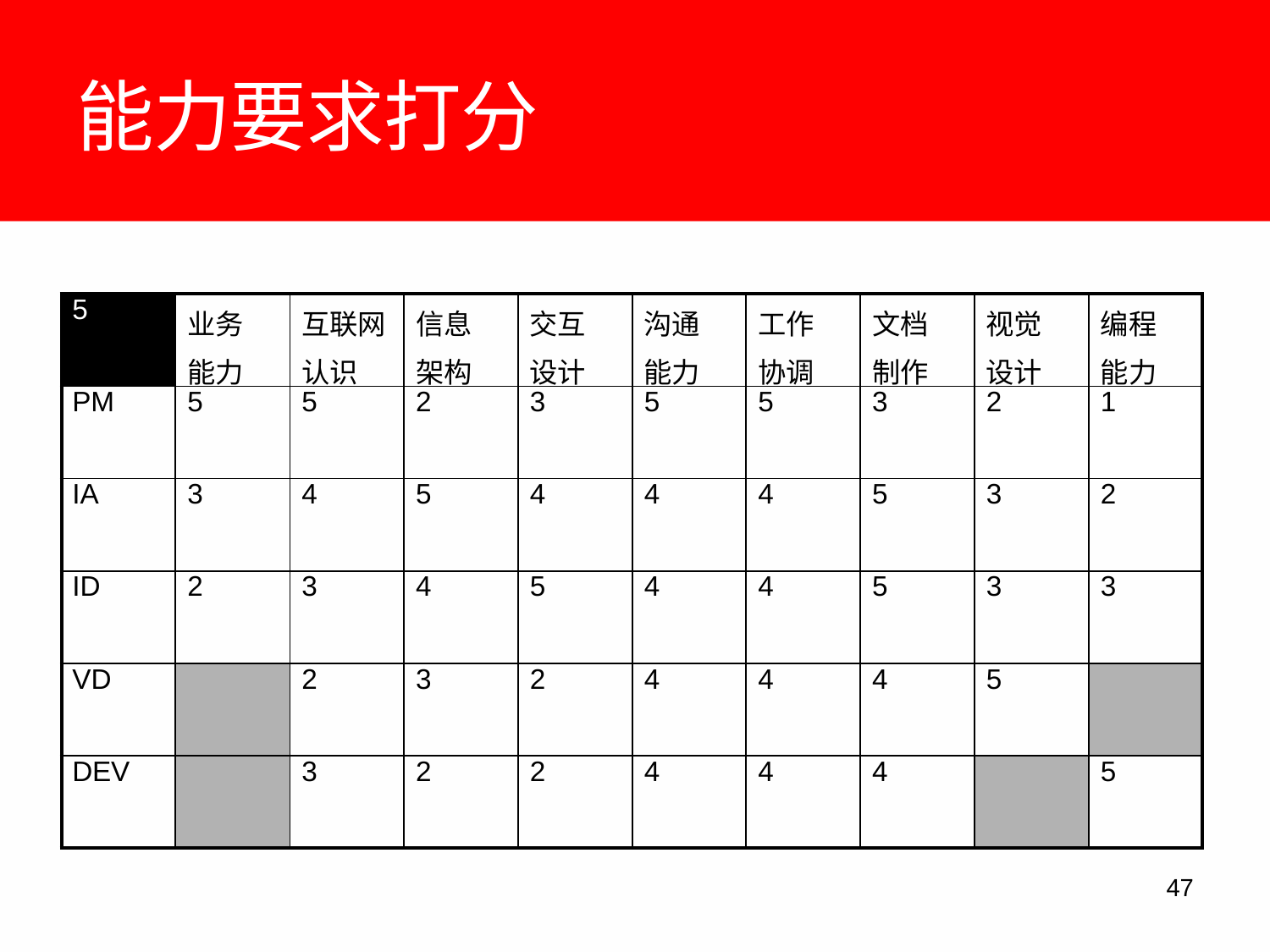

# 能力要求打分
| 5 | 业务 能力 | 互联网 认识 | 信息 架构 | 交互 设计 | 沟通 能力 | 工作 协调 | 文档 制作 | 视觉 设计 | 编程 能力 |
| --- | --- | --- | --- | --- | --- | --- | --- | --- | --- |
| PM | 5 | 5 | 2 | 3 | 5 | 5 | 3 | 2 | 1 |
| IA | 3 | 4 | 5 | 4 | 4 | 4 | 5 | 3 | 2 |
| ID | 2 | 3 | 4 | 5 | 4 | 4 | 5 | 3 | 3 |
| VD |  | 2 | 3 | 2 | 4 | 4 | 4 | 5 |  |
| DEV |  | 3 | 2 | 2 | 4 | 4 | 4 |  | 5 |

47